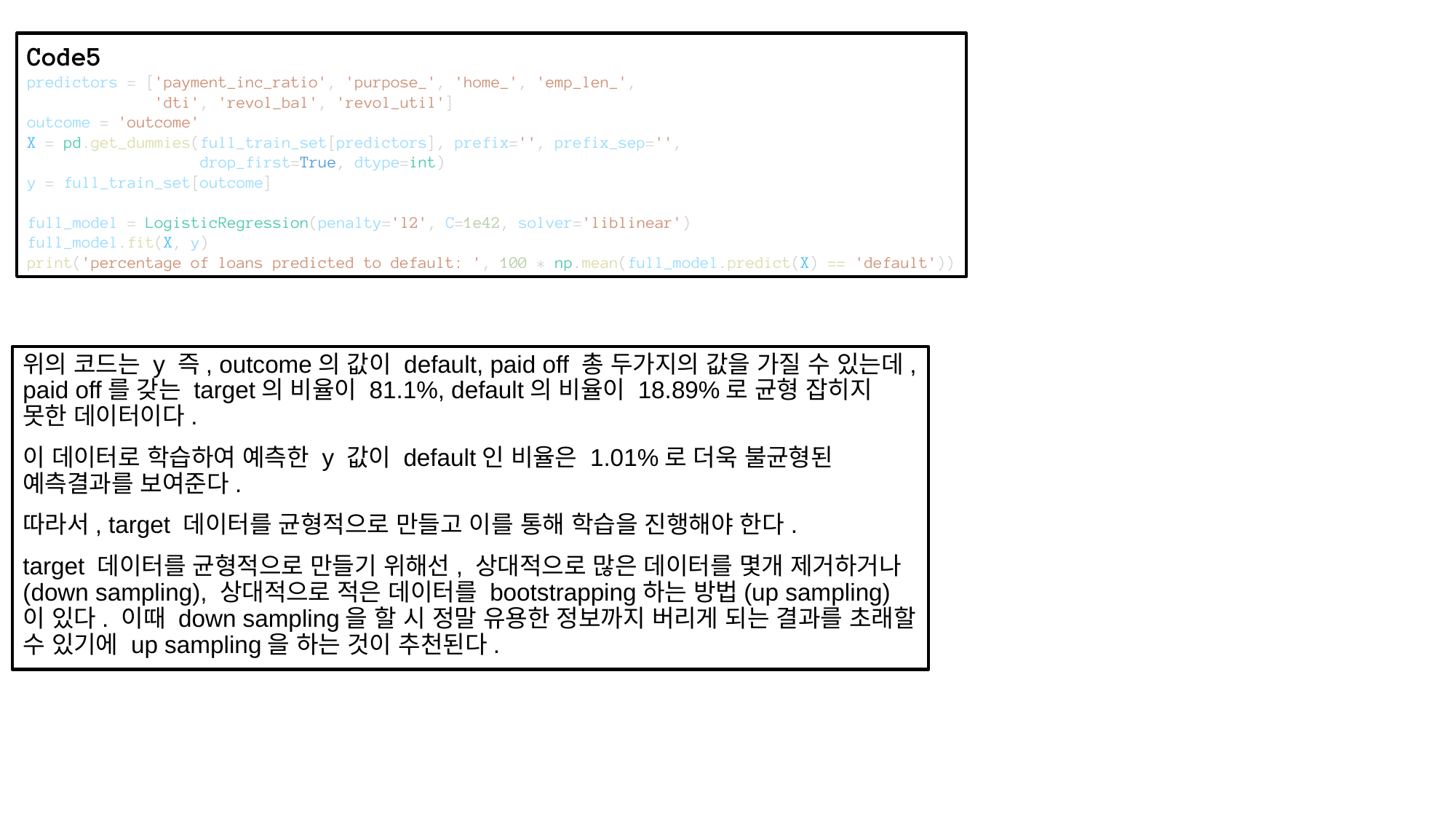

Code5
predictors = ['payment_inc_ratio', 'purpose_', 'home_', 'emp_len_',
              'dti', 'revol_bal', 'revol_util']
outcome = 'outcome'
X = pd.get_dummies(full_train_set[predictors], prefix='', prefix_sep='',
                   drop_first=True, dtype=int)
y = full_train_set[outcome]
full_model = LogisticRegression(penalty='l2', C=1e42, solver='liblinear')
full_model.fit(X, y)
print('percentage of loans predicted to default: ', 100 * np.mean(full_model.predict(X) == 'default'))
위의 코드는 y 즉, outcome의 값이 default, paid off 총 두가지의 값을 가질 수 있는데, paid off를 갖는 target의 비율이 81.1%, default의 비율이 18.89%로 균형 잡히지 못한 데이터이다.
이 데이터로 학습하여 예측한 y 값이 default인 비율은 1.01%로 더욱 불균형된 예측결과를 보여준다.
따라서, target 데이터를 균형적으로 만들고 이를 통해 학습을 진행해야 한다.
target 데이터를 균형적으로 만들기 위해선, 상대적으로 많은 데이터를 몇개 제거하거나(down sampling), 상대적으로 적은 데이터를 bootstrapping하는 방법(up sampling)이 있다. 이때 down sampling을 할 시 정말 유용한 정보까지 버리게 되는 결과를 초래할 수 있기에 up sampling을 하는 것이 추천된다.